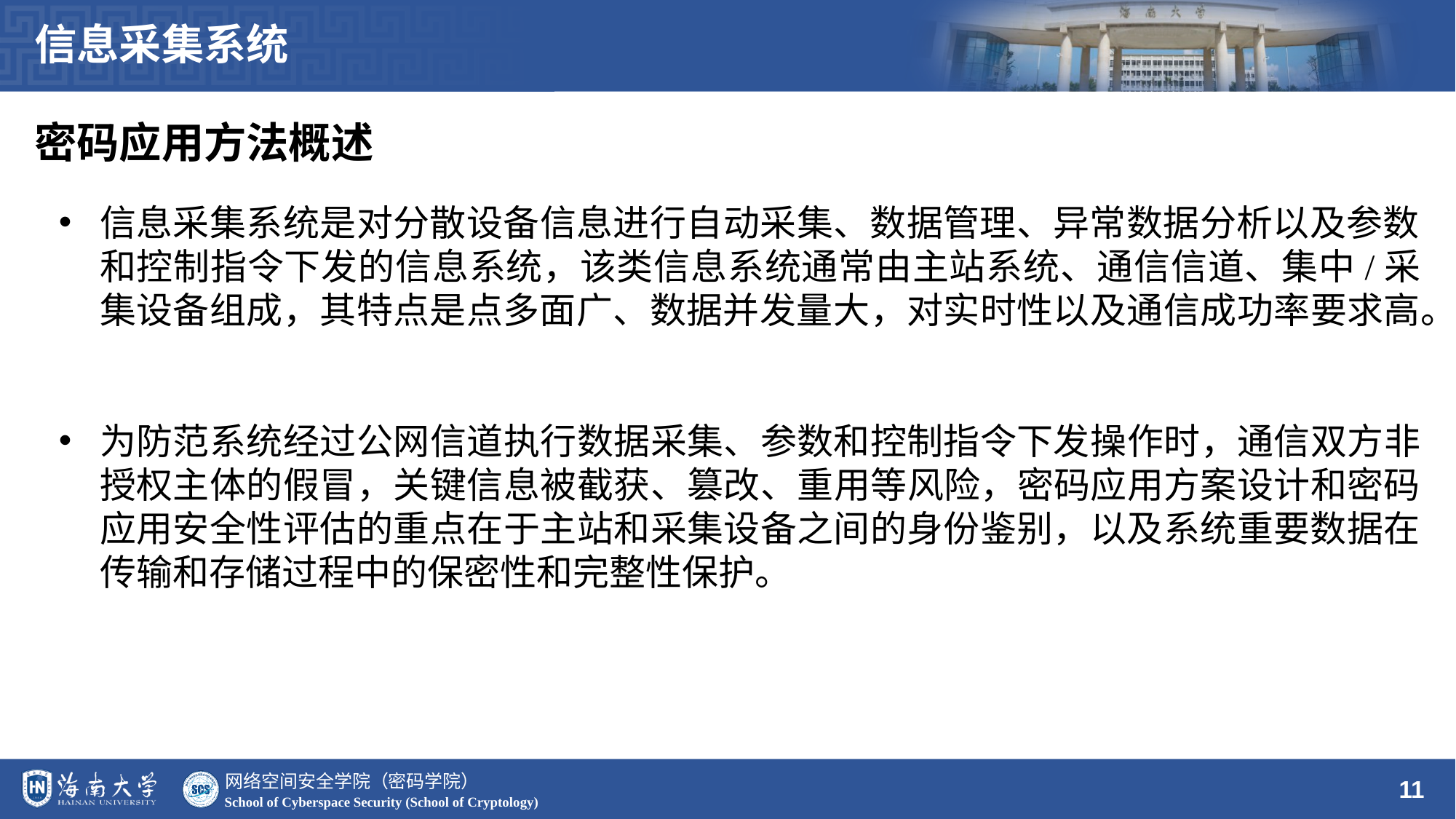

信息采集系统
密码应用方法概述
信息采集系统是对分散设备信息进行自动采集、数据管理、异常数据分析以及参数和控制指令下发的信息系统，该类信息系统通常由主站系统、通信信道、集中/采集设备组成，其特点是点多面广、数据并发量大，对实时性以及通信成功率要求高。

为防范系统经过公网信道执行数据采集、参数和控制指令下发操作时，通信双方非授权主体的假冒，关键信息被截获、篡改、重用等风险，密码应用方案设计和密码应用安全性评估的重点在于主站和采集设备之间的身份鉴别，以及系统重要数据在传输和存储过程中的保密性和完整性保护。
11